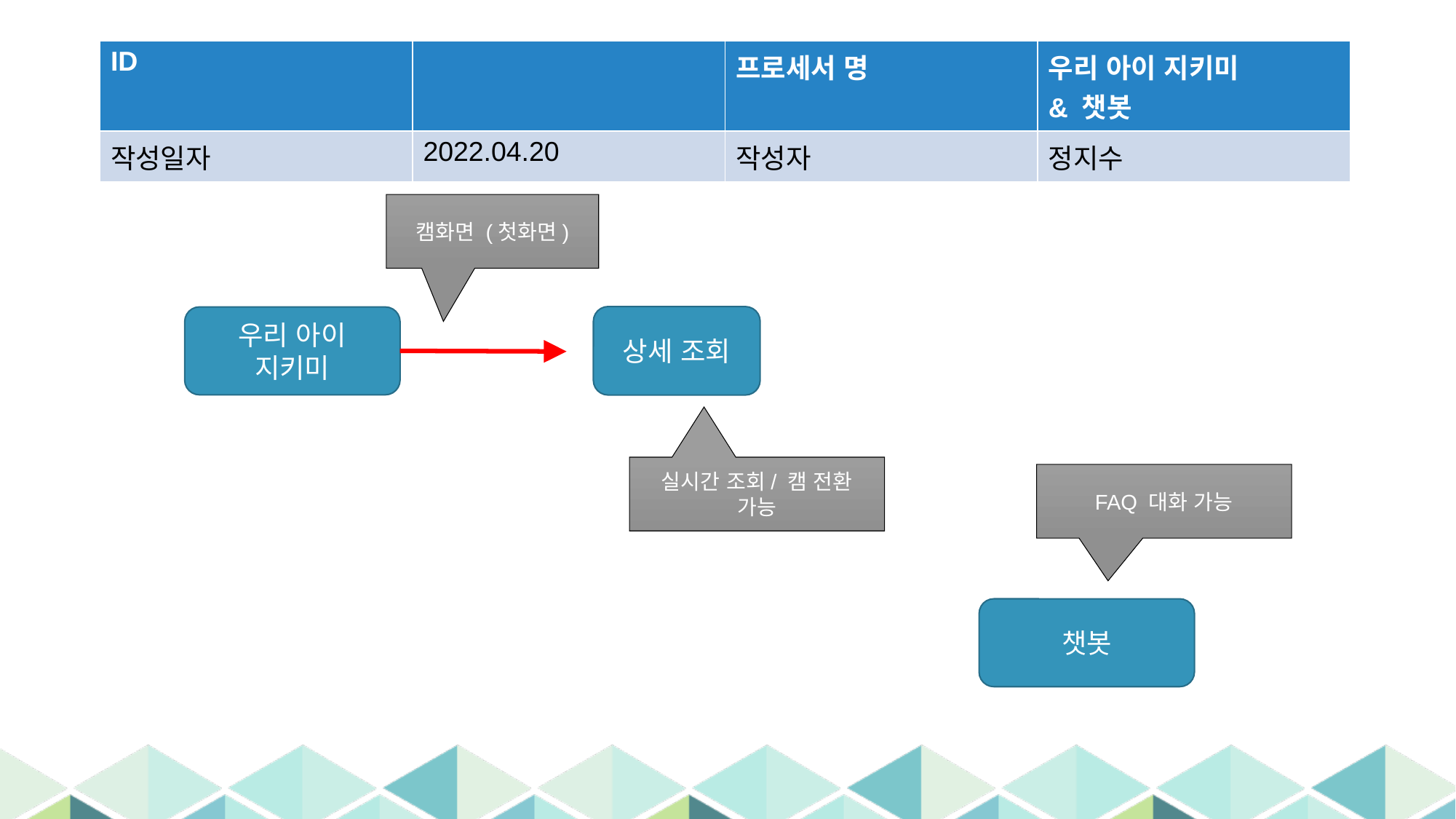

| ID |  | 프로세서 명 | 우리 아이 지키미 & 챗봇 |
| --- | --- | --- | --- |
| 작성일자 | 2022.04.20 | 작성자 | 정지수 |
캠화면 (첫화면)
상세 조회
우리 아이 지키미
실시간 조회/ 캠 전환 가능
FAQ 대화 가능
챗봇